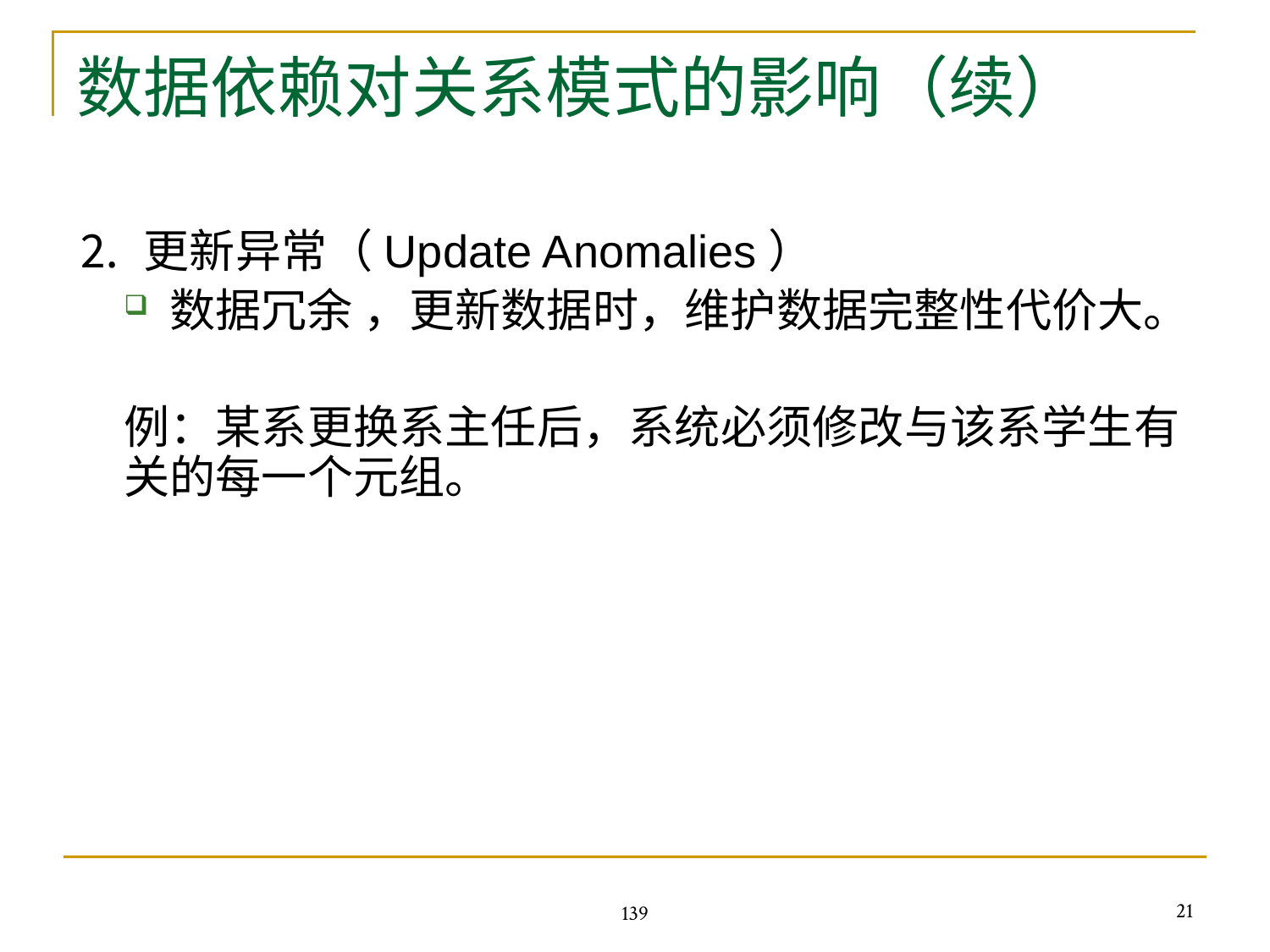

# 数据依赖对关系模式的影响（续）
⒉ 更新异常（Update Anomalies）
数据冗余 ，更新数据时，维护数据完整性代价大。

	例：某系更换系主任后，系统必须修改与该系学生有关的每一个元组。

21
139